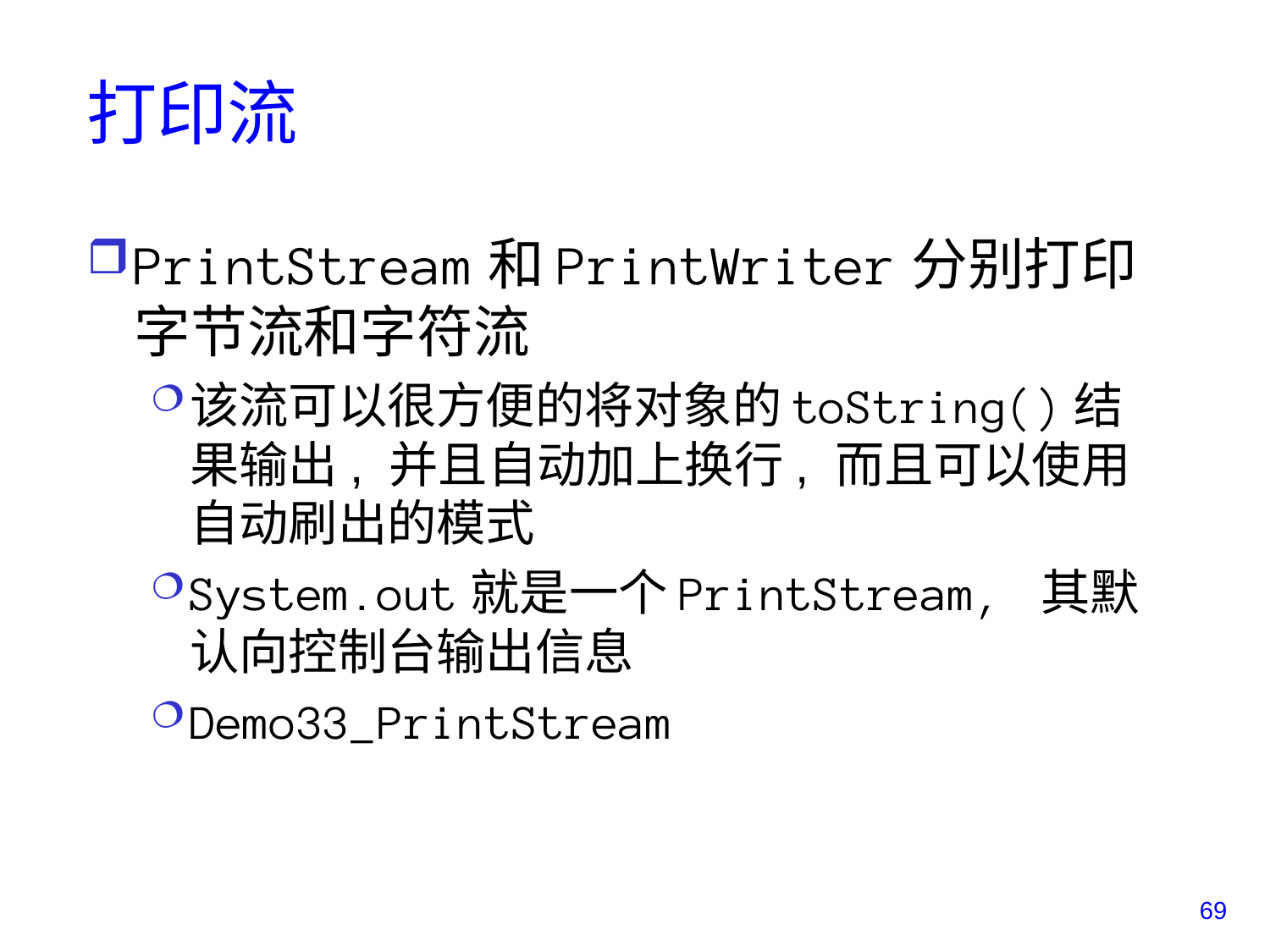

# 打印流
PrintStream和PrintWriter分别打印字节流和字符流
该流可以很方便的将对象的toString()结果输出, 并且自动加上换行, 而且可以使用自动刷出的模式
System.out就是一个PrintStream, 其默认向控制台输出信息
Demo33_PrintStream
69